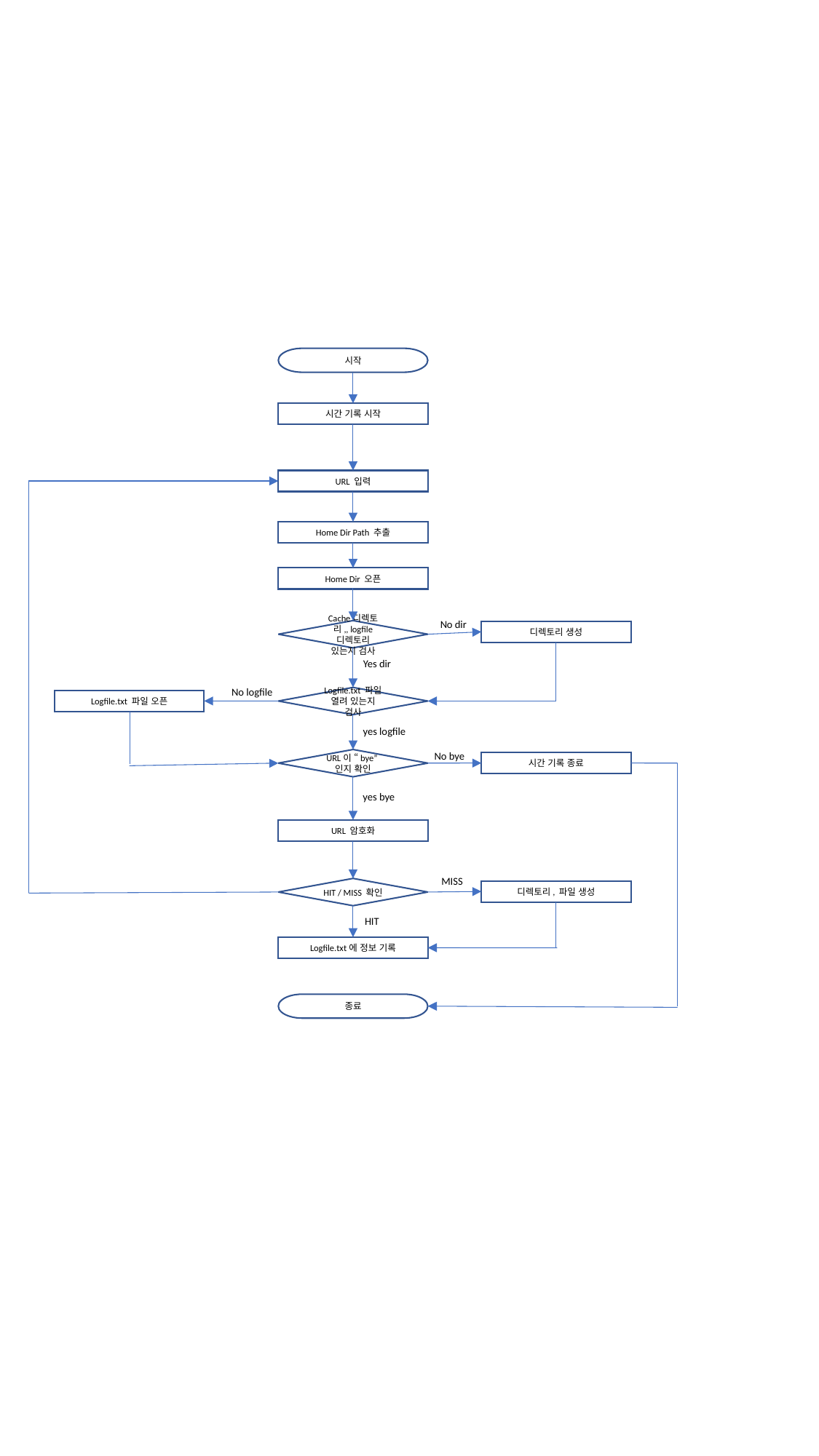

시작
시간 기록 시작
URL 입력
Home Dir Path 추출
Home Dir 오픈
No dir
Cache디렉토리,, logfile 디렉토리
있는지 검사
디렉토리 생성
Yes dir
No logfile
Logfile.txt 파일 열려 있는지 검사
Logfile.txt 파일 오픈
yes logfile
No bye
URL이 “bye”인지 확인
시간 기록 종료
yes bye
URL 암호화
MISS
HIT / MISS 확인
디렉토리, 파일 생성
HIT
Logfile.txt에 정보 기록
종료